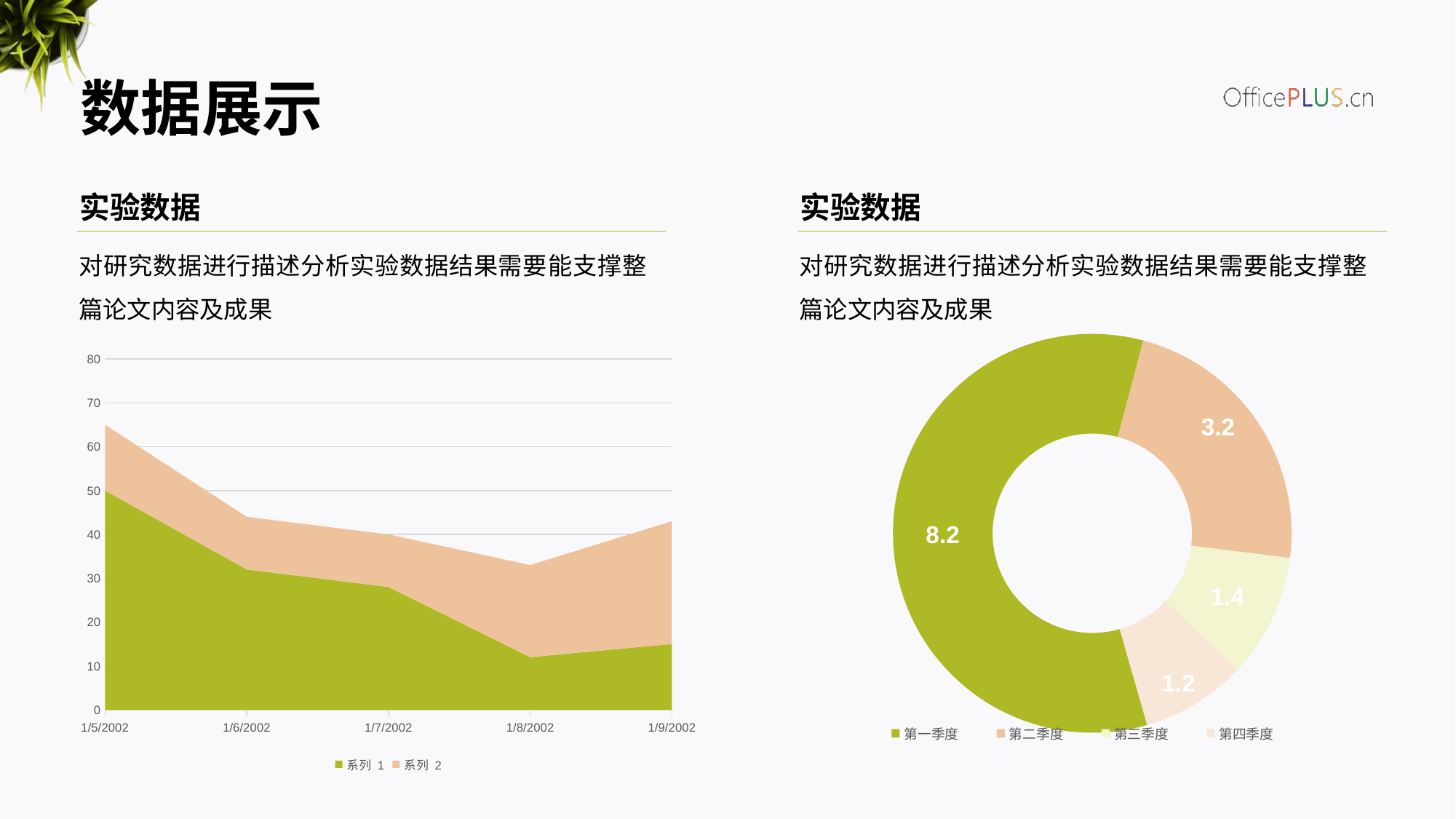

数据展示
实验数据
实验数据
对研究数据进行描述分析实验数据结果需要能支撑整篇论文内容及成果
对研究数据进行描述分析实验数据结果需要能支撑整篇论文内容及成果

### Chart

| Category | 销售额 |
|---|---|
| 第一季度 | 8.2 |
| 第二季度 | 3.2 |
| 第三季度 | 1.4 |
| 第四季度 | 1.2 |

### Chart

| Category | 系列 1 | 系列 2 |
|---|---|---|
| 37261 | 50.0 | 15.0 |
| 37262 | 32.0 | 12.0 |
| 37263 | 28.0 | 12.0 |
| 37264 | 12.0 | 21.0 |
| 37265 | 15.0 | 28.0 |